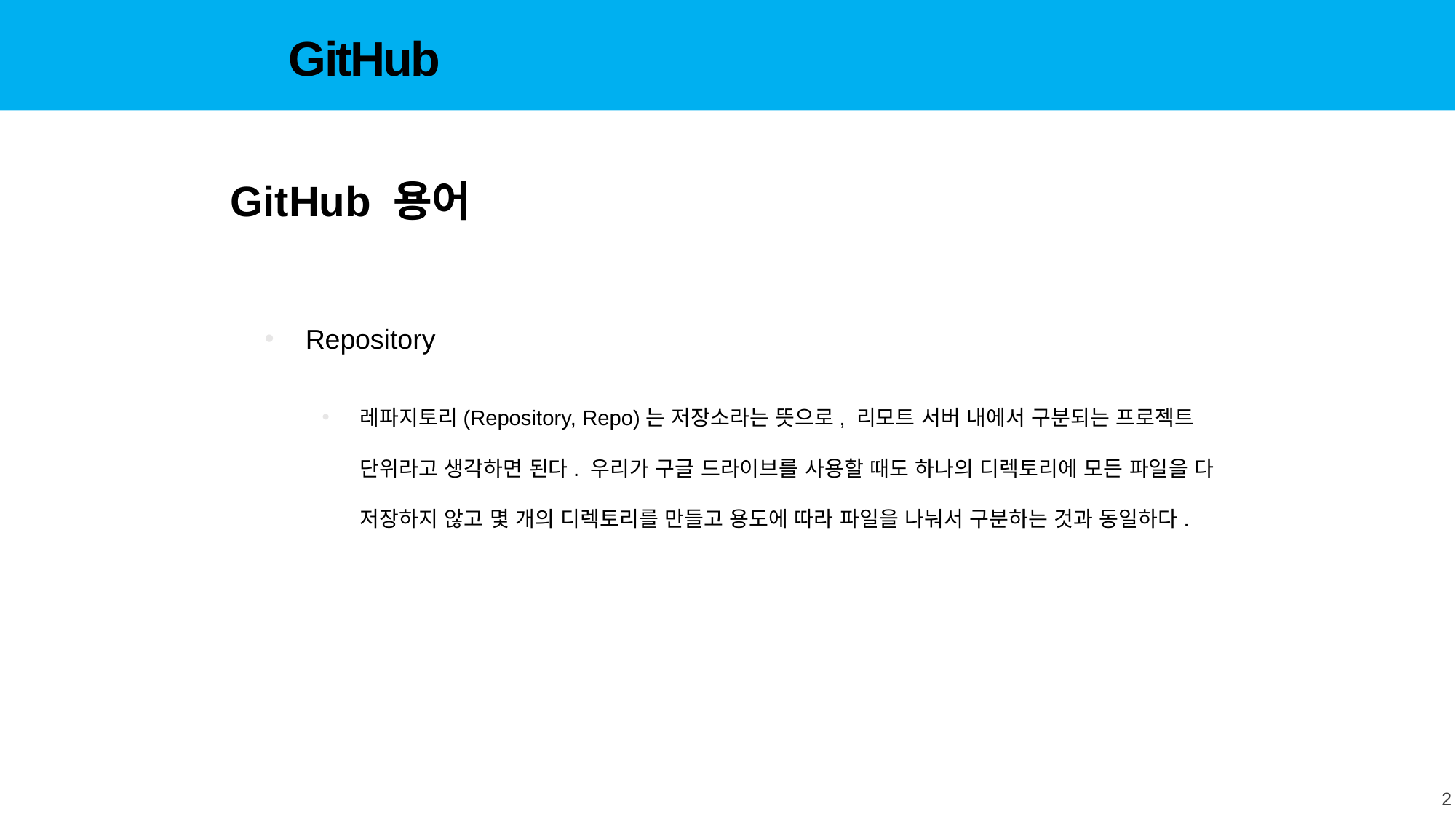

GitHub
GitHub 용어
Repository
레파지토리(Repository, Repo)는 저장소라는 뜻으로, 리모트 서버 내에서 구분되는 프로젝트 단위라고 생각하면 된다. 우리가 구글 드라이브를 사용할 때도 하나의 디렉토리에 모든 파일을 다 저장하지 않고 몇 개의 디렉토리를 만들고 용도에 따라 파일을 나눠서 구분하는 것과 동일하다.